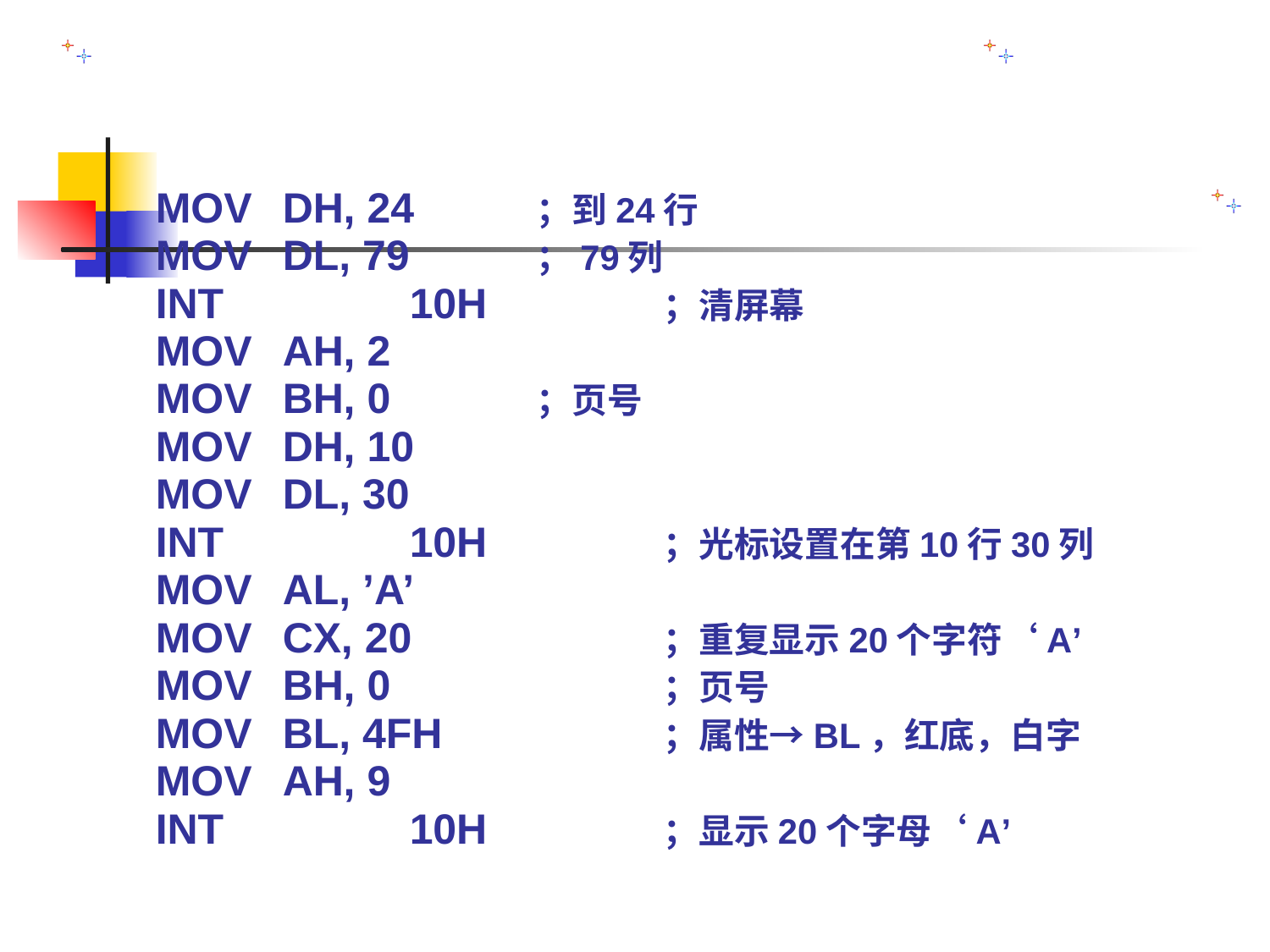

MOV	DH, 24        	；到24行
	MOV	DL, 79        	；79列
	INT		10H	      	；清屏幕
	MOV	AH, 2
	MOV	BH, 0         	；页号
	MOV 	DH, 10
	MOV	DL, 30
	INT		10H	      	；光标设置在第10行30列
	MOV	AL, ’A’
	MOV	CX, 20           	；重复显示20个字符‘A’
	MOV	BH, 0             	；页号
	MOV	BL, 4FH         	；属性→BL，红底，白字
	MOV	AH, 9
	INT		10H	          	；显示20个字母‘A’